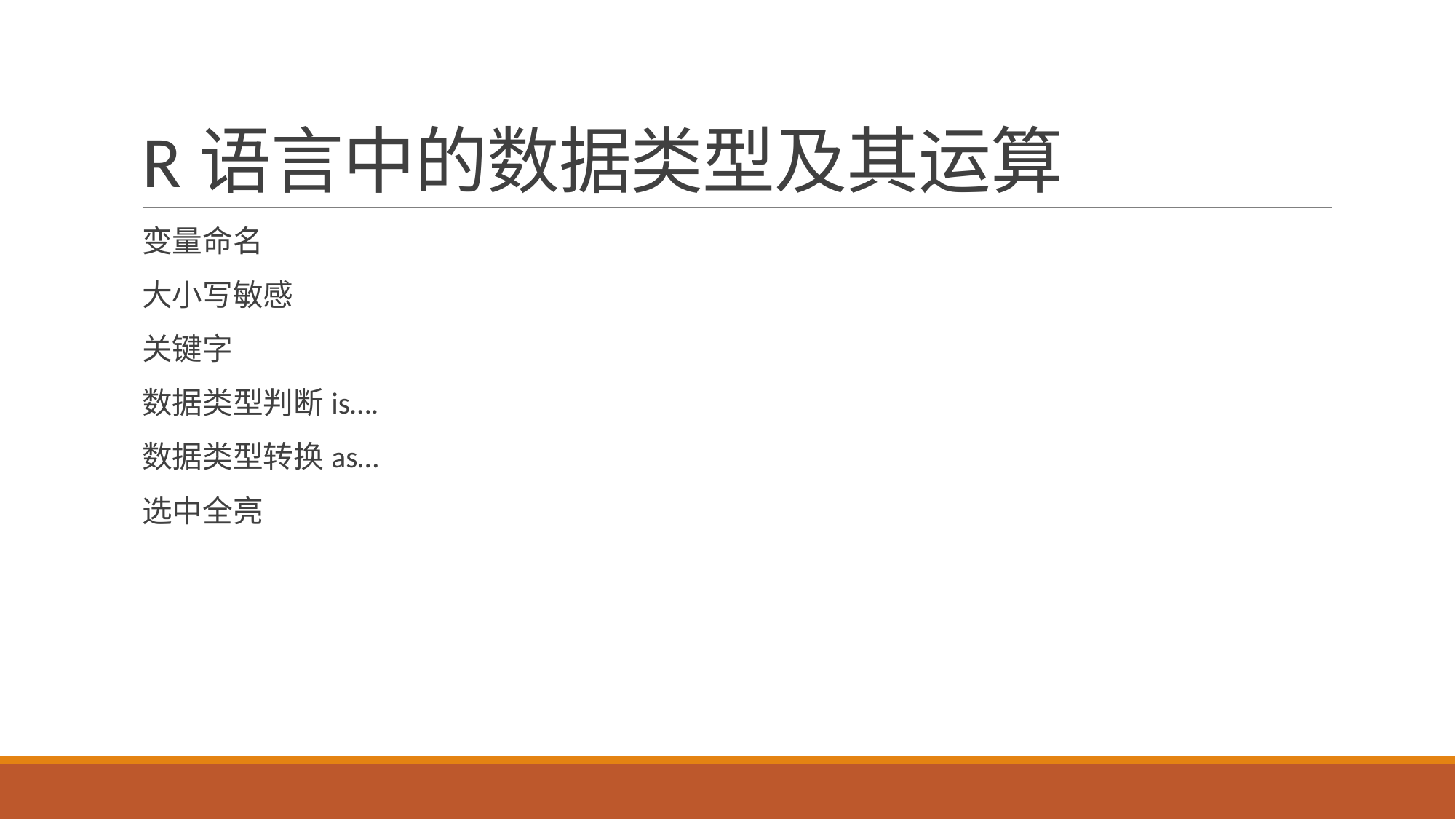

# R语言中的数据类型及其运算
变量命名
大小写敏感
关键字
数据类型判断is….
数据类型转换as…
选中全亮